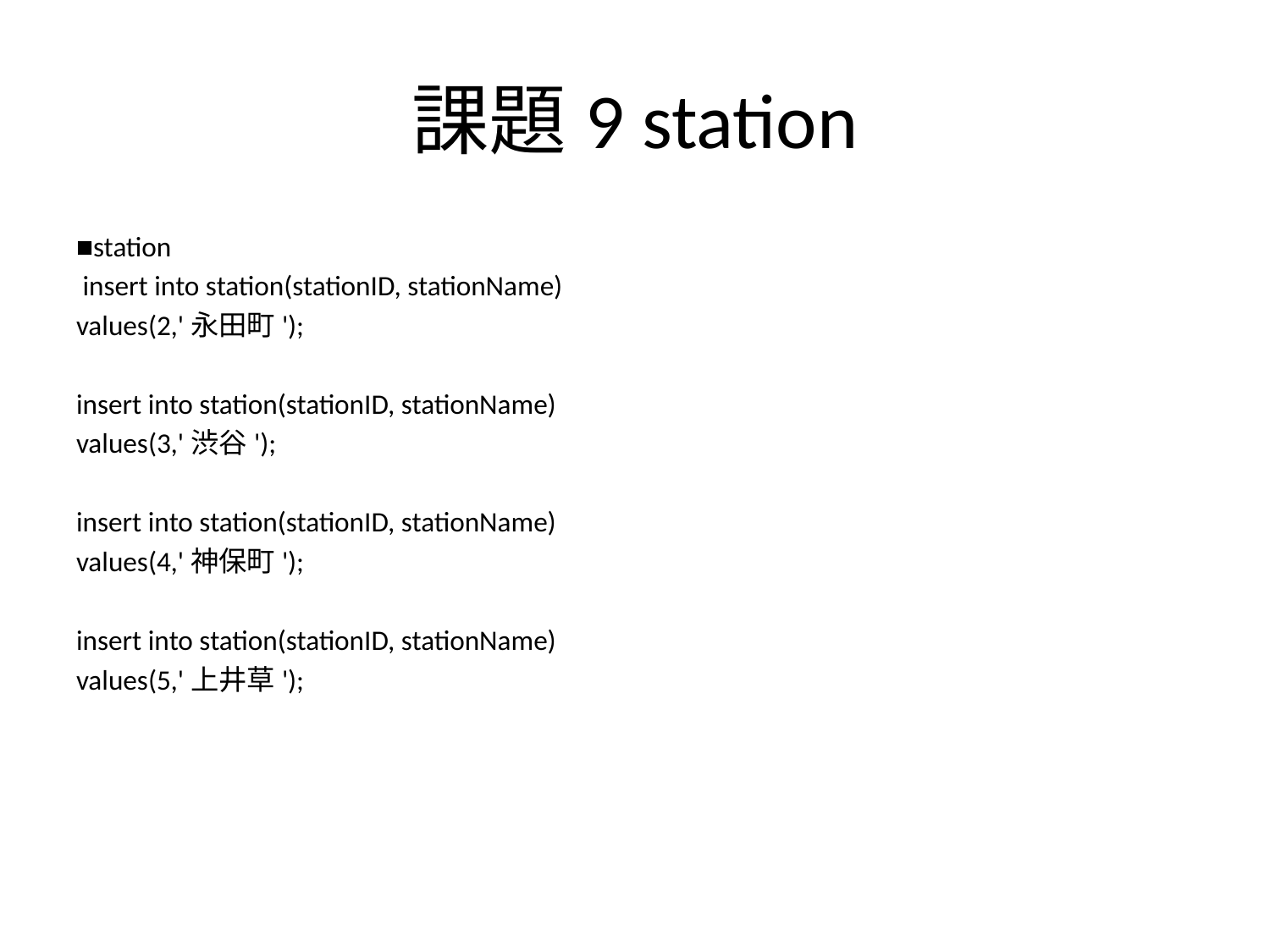

# 課題9 station
■station
 insert into station(stationID, stationName)
values(2,'永田町');

insert into station(stationID, stationName)
values(3,'渋谷');

insert into station(stationID, stationName)
values(4,'神保町');

insert into station(stationID, stationName)
values(5,'上井草');